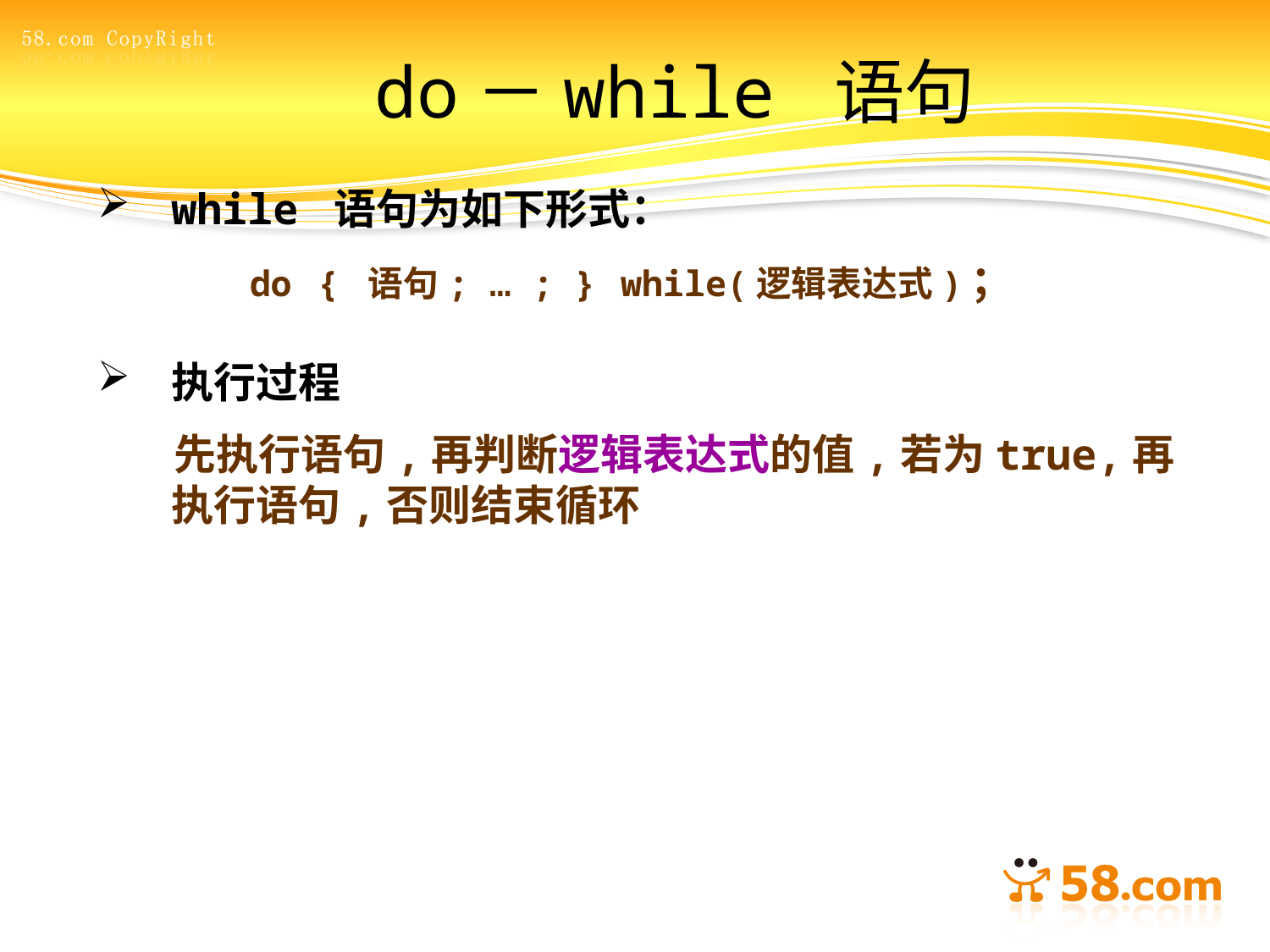

# do－while 语句
while 语句为如下形式：
      do { 语句; … ; } while(逻辑表达式)；

执行过程
       先执行语句,再判断逻辑表达式的值,若为true,再执行语句,否则结束循环